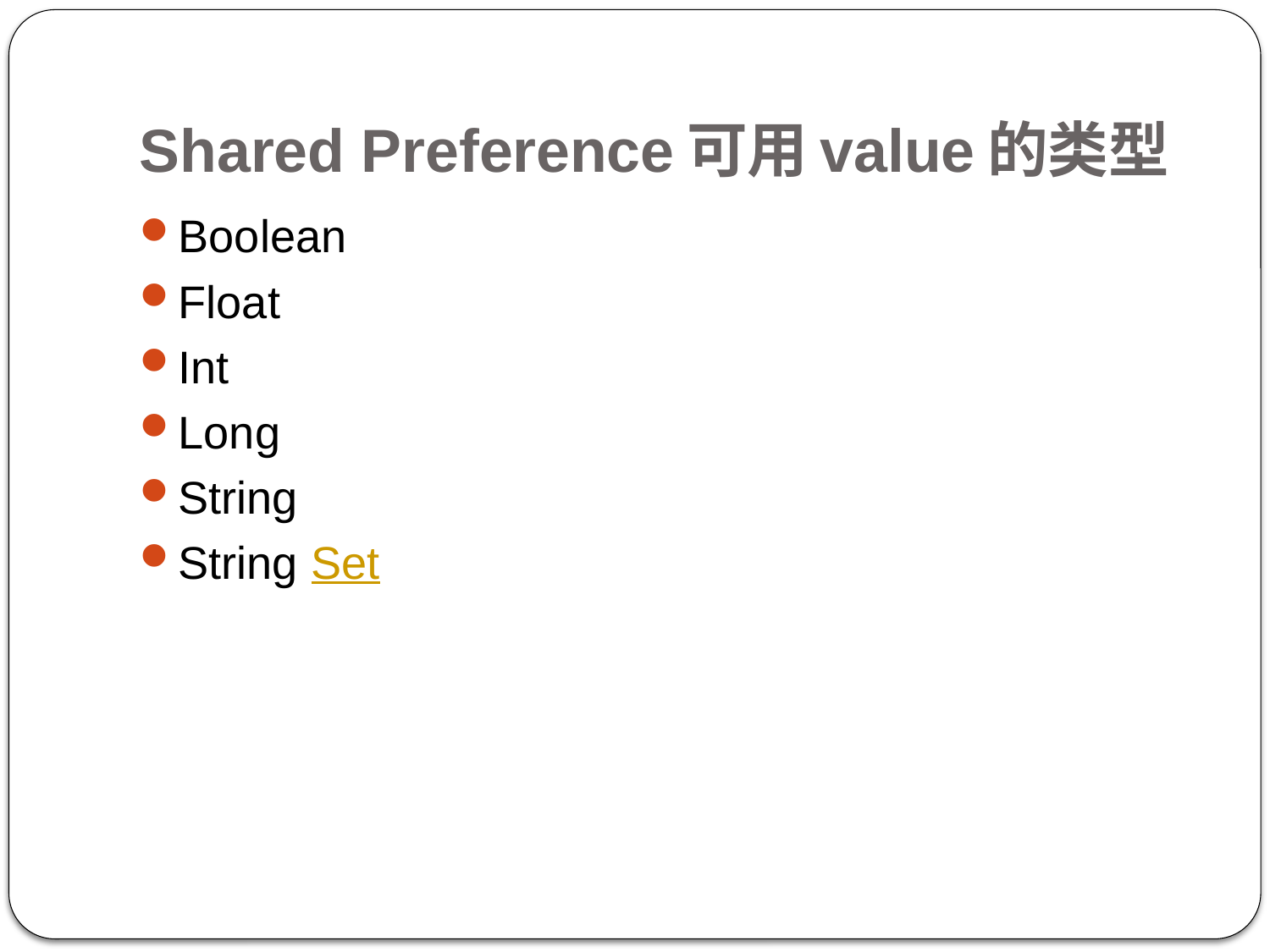

# Shared Preference可用value的类型
Boolean
Float
Int
Long
String
String Set